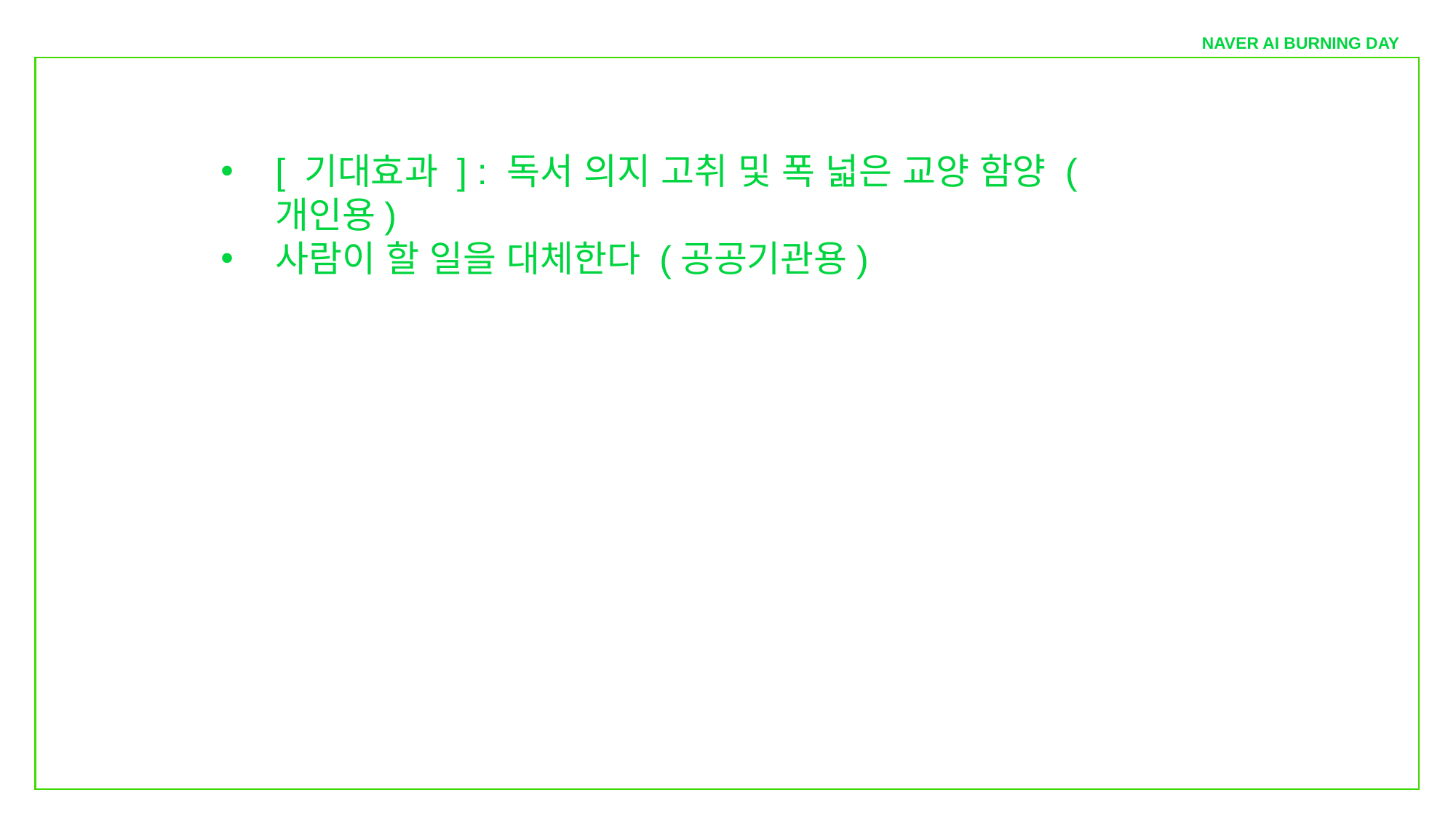

NAVER AI BURNING DAY

[ 기대효과 ] : 독서 의지 고취 및 폭 넓은 교양 함양 (개인용)
사람이 할 일을 대체한다 (공공기관용)